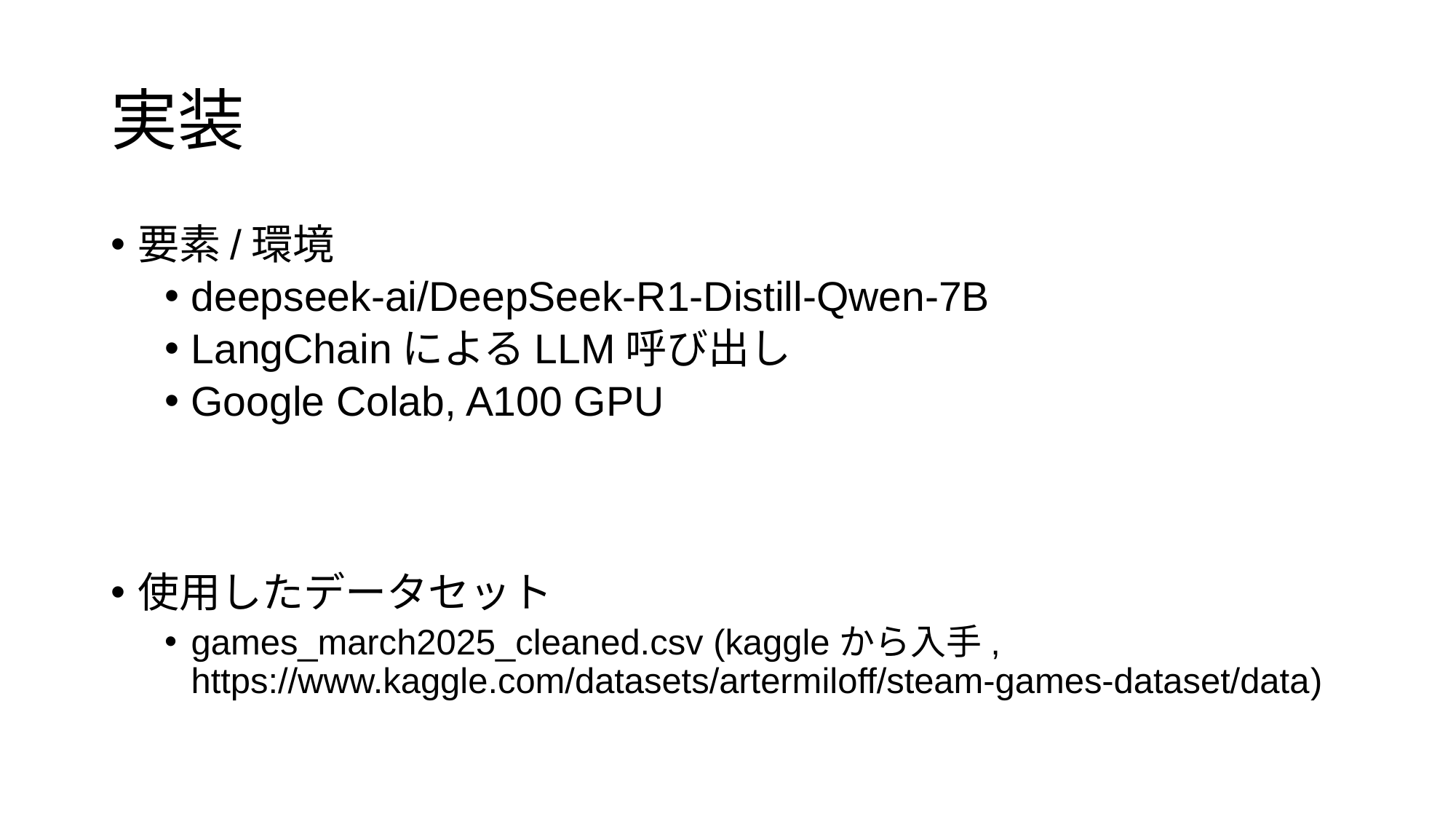

# 実装
要素/環境
deepseek-ai/DeepSeek-R1-Distill-Qwen-7B
LangChainによるLLM呼び出し
Google Colab, A100 GPU

使用したデータセット
games_march2025_cleaned.csv (kaggleから入手, https://www.kaggle.com/datasets/artermiloff/steam-games-dataset/data)